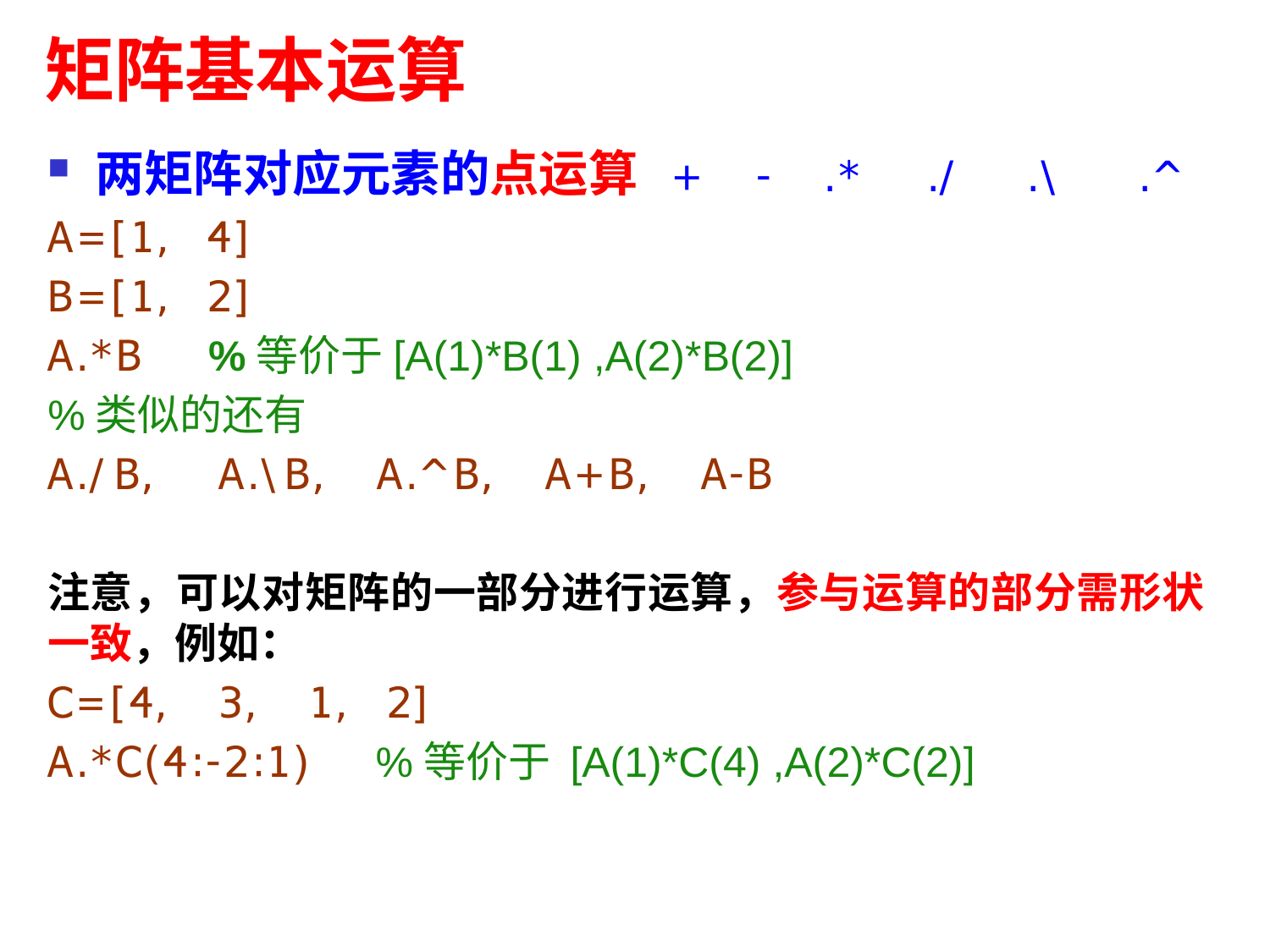

矩阵基本运算
两矩阵对应元素的点运算  +    -    .*     ./     .\      .^
A=[1,   4]
B=[1,   2]
A.*B     %等价于[A(1)*B(1) ,A(2)*B(2)]
%类似的还有
A./B,     A.\B,    A.^B,    A+B,    A-B

注意，可以对矩阵的一部分进行运算，参与运算的部分需形状一致，例如：
C=[4,    3,    1,   2]
A.*C(4:-2:1)     %等价于 [A(1)*C(4) ,A(2)*C(2)]
44